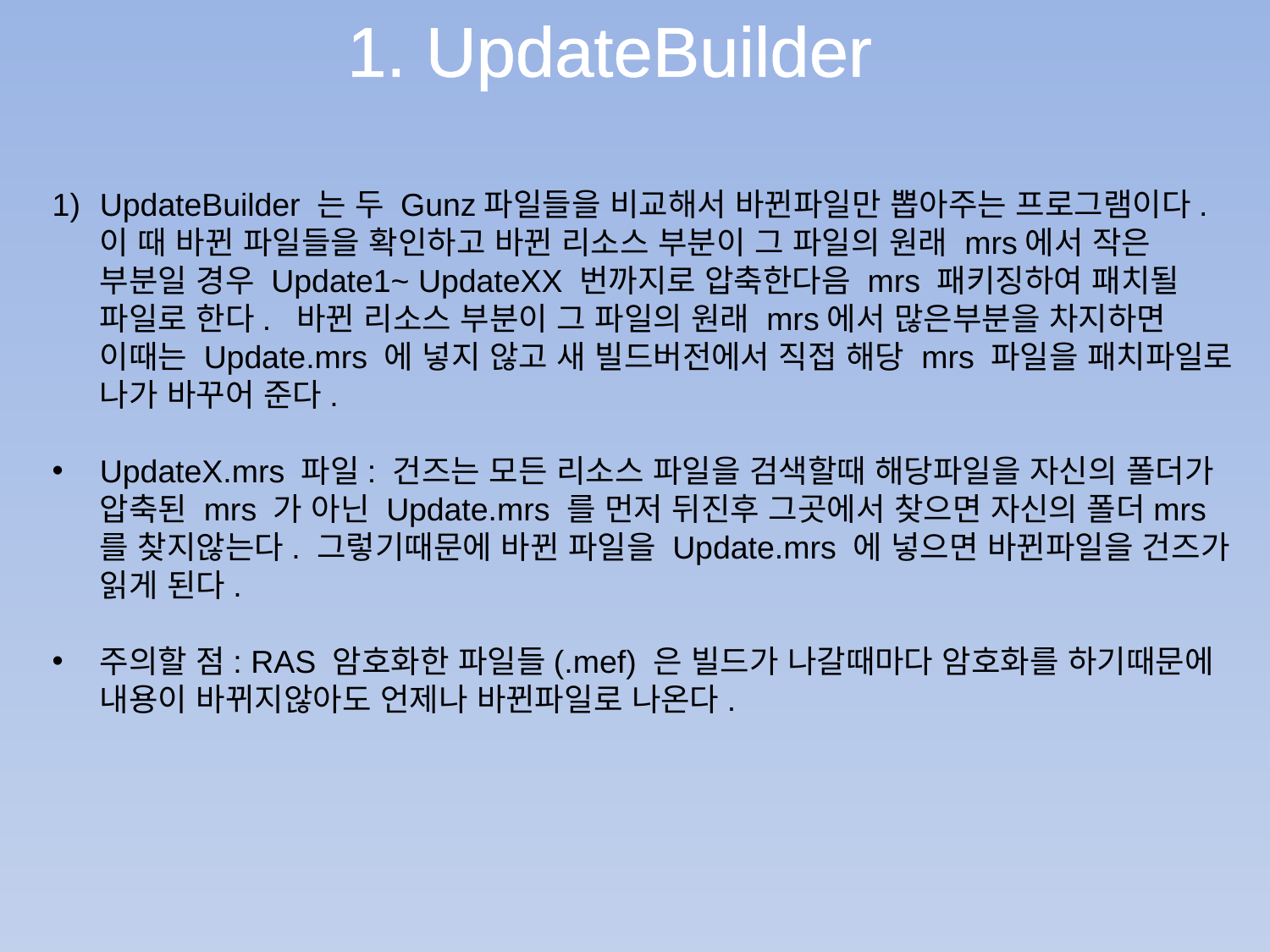

1. UpdateBuilder
UpdateBuilder 는 두 Gunz파일들을 비교해서 바뀐파일만 뽑아주는 프로그램이다. 이 때 바뀐 파일들을 확인하고 바뀐 리소스 부분이 그 파일의 원래 mrs에서 작은 부분일 경우 Update1~ UpdateXX 번까지로 압축한다음 mrs 패키징하여 패치될 파일로 한다.  바뀐 리소스 부분이 그 파일의 원래 mrs에서 많은부분을 차지하면 이때는 Update.mrs 에 넣지 않고 새 빌드버전에서 직접 해당 mrs 파일을 패치파일로 나가 바꾸어 준다.

UpdateX.mrs 파일: 건즈는 모든 리소스 파일을 검색할때 해당파일을 자신의 폴더가 압축된 mrs 가 아닌 Update.mrs 를 먼저 뒤진후 그곳에서 찾으면 자신의 폴더mrs를 찾지않는다. 그렇기때문에 바뀐 파일을 Update.mrs 에 넣으면 바뀐파일을 건즈가 읽게 된다.

주의할 점: RAS 암호화한 파일들(.mef) 은 빌드가 나갈때마다 암호화를 하기때문에 내용이 바뀌지않아도 언제나 바뀐파일로 나온다.